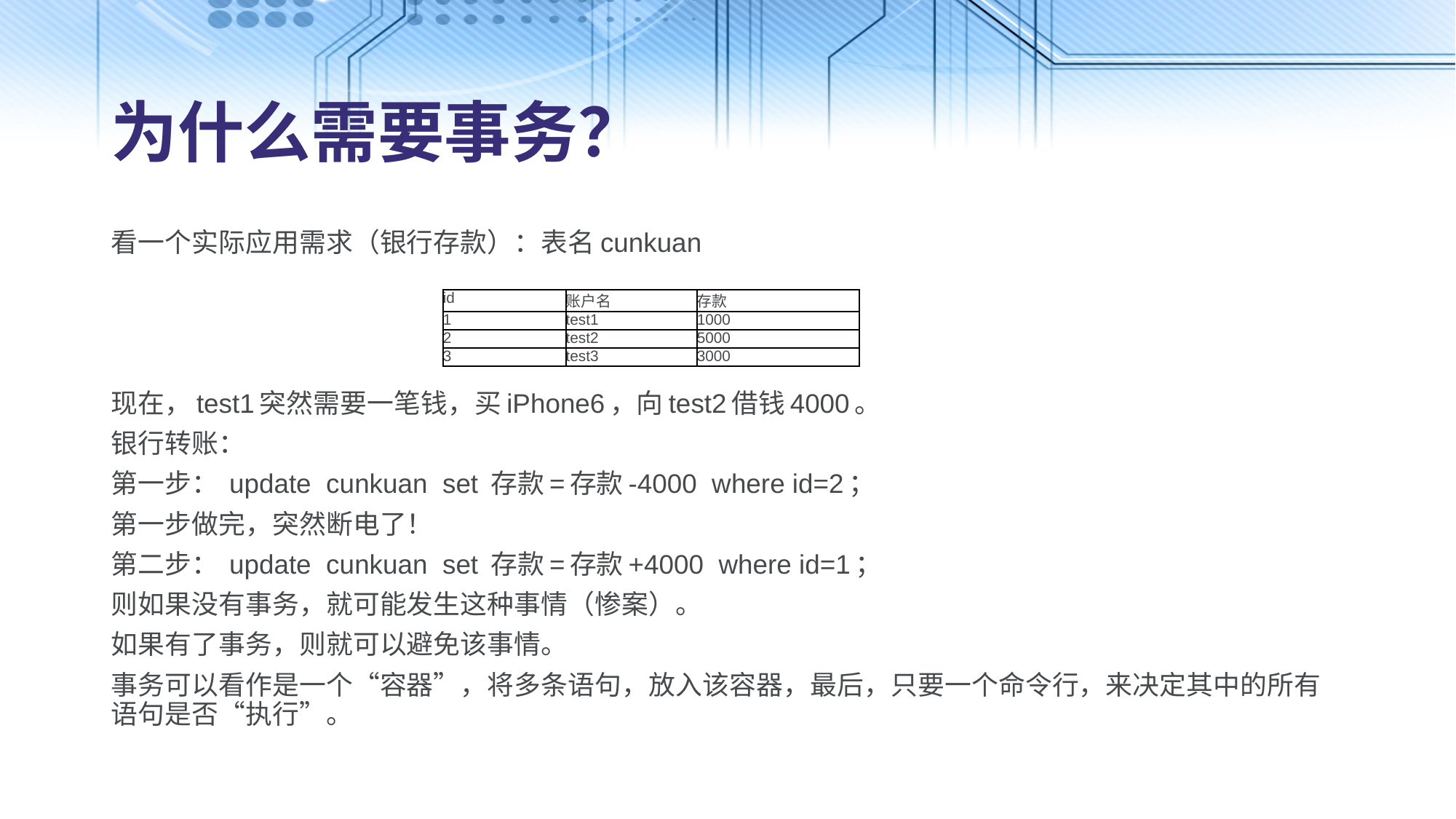

# 为什么需要事务？
看一个实际应用需求（银行存款）：表名cunkuan

现在，test1突然需要一笔钱，买iPhone6，向test2借钱4000。
银行转账：
第一步： update  cunkuan  set 存款=存款-4000  where id=2；
第一步做完，突然断电了！
第二步： update  cunkuan  set 存款=存款+4000  where id=1；
则如果没有事务，就可能发生这种事情（惨案）。
如果有了事务，则就可以避免该事情。
事务可以看作是一个“容器”，将多条语句，放入该容器，最后，只要一个命令行，来决定其中的所有语句是否“执行”。
| id | 账户名 | 存款 |
| --- | --- | --- |
| 1 | test1 | 1000 |
| 2 | test2 | 5000 |
| 3 | test3 | 3000 |